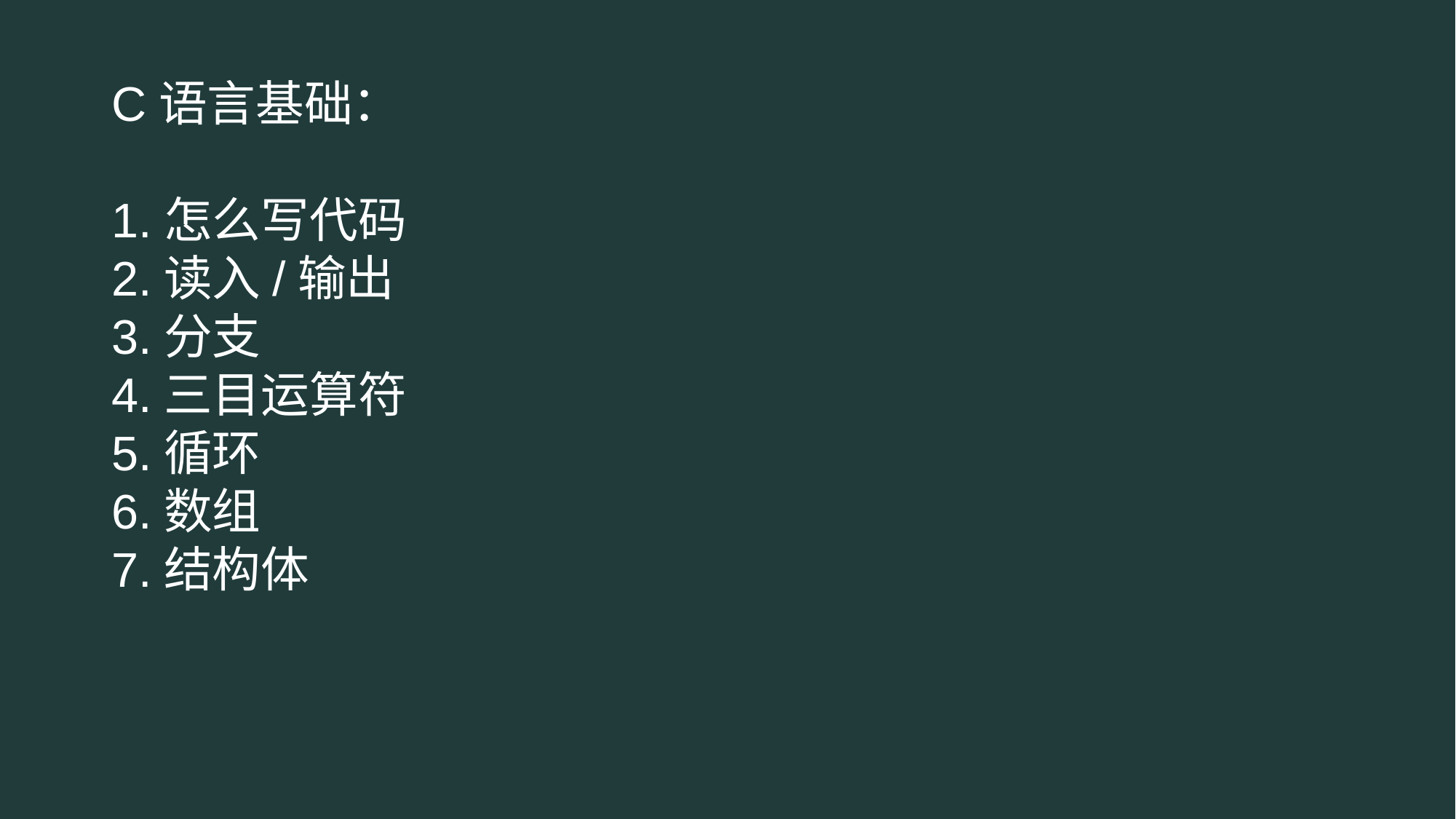

C语言基础：

1.怎么写代码
2.读入/输出
3.分支
4.三目运算符
5.循环
6.数组
7.结构体